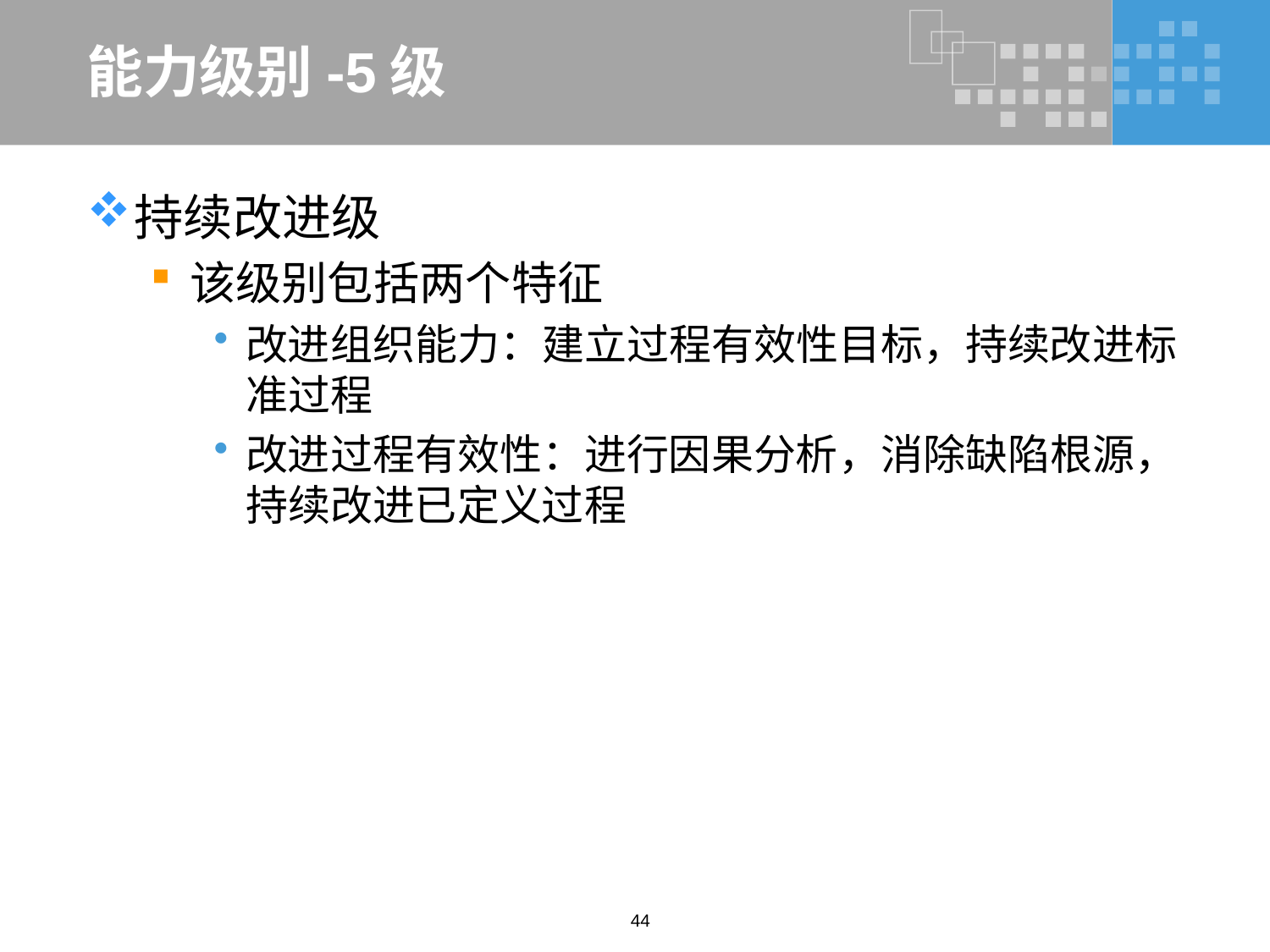

# 能力级别-5级
持续改进级
该级别包括两个特征
改进组织能力：建立过程有效性目标，持续改进标准过程
改进过程有效性：进行因果分析，消除缺陷根源，持续改进已定义过程
44